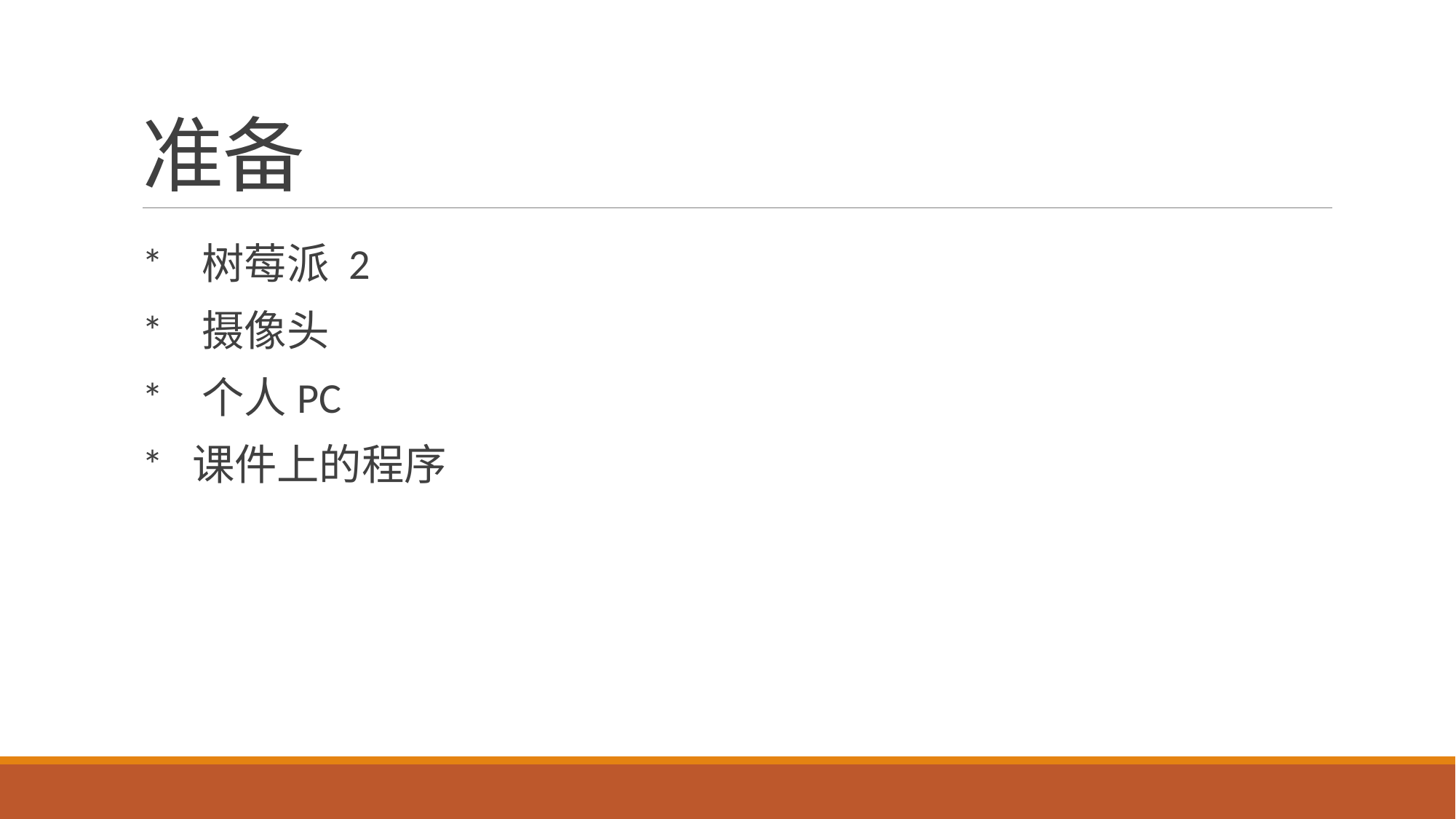

# 准备
*   树莓派 2
*   摄像头
*   个人PC
*  课件上的程序